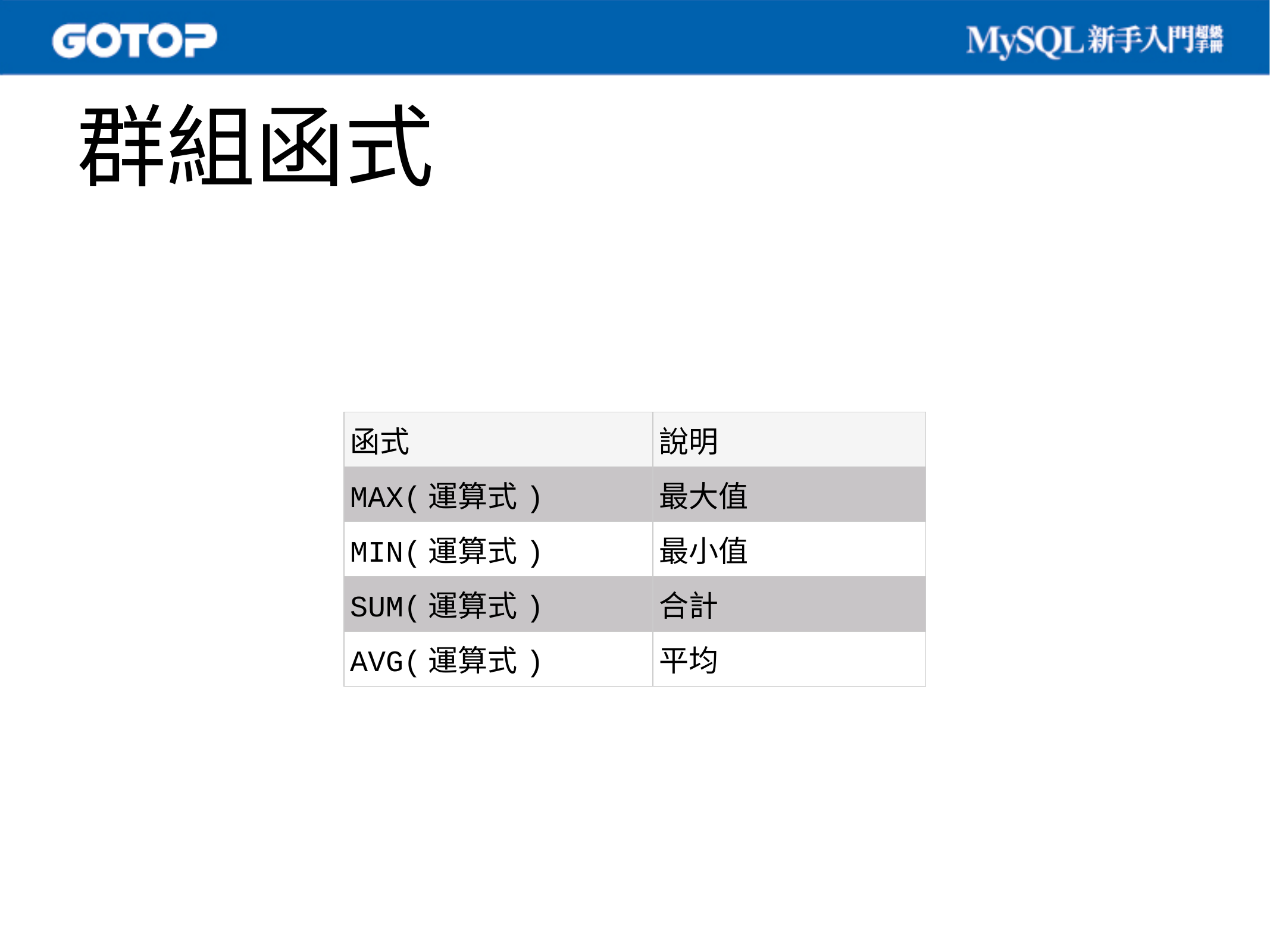

# 群組函式
| 函式 | 說明 |
| --- | --- |
| MAX(運算式) | 最大值 |
| MIN(運算式) | 最小值 |
| SUM(運算式) | 合計 |
| AVG(運算式) | 平均 |